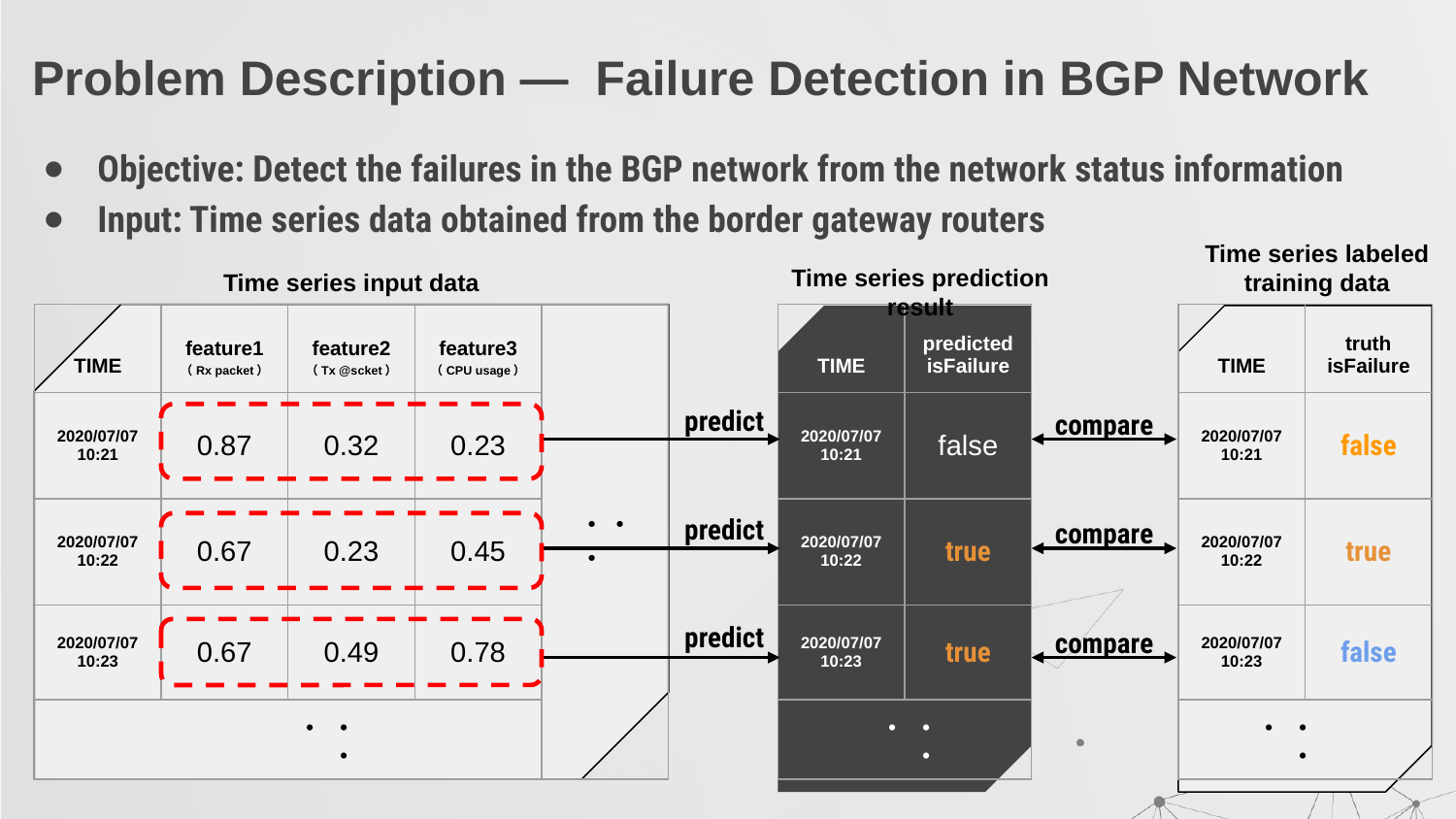

# Problem Description ―  Failure Detection in BGP Network

Objective: Detect the failures in the BGP network from the network status information
Input: Time series data obtained from the border gateway routers
Time series labeled training data
Time series prediction result
Time series input data

| TIME | feature1 （Rx packet） | feature2 （Tx @scket） | feature3 （CPU usage） |  |
| --- | --- | --- | --- | --- |
| 2020/07/07 10:21 | 0.87 | 0.32 | 0.23 |  |
| 2020/07/07 10:22 | 0.67 | 0.23 | 0.45 |  |
| 2020/07/07 10:23 | 0.67 | 0.49 | 0.78 |  |
|  |  |  |  |  |
| TIME | predicted isFailure |
| --- | --- |
| 2020/07/07 10:21 | false |
| 2020/07/07 10:22 | true |
| 2020/07/07 10:23 | true |
|  |  |
| TIME | truth isFailure |
| --- | --- |
| 2020/07/07 10:21 | false |
| 2020/07/07 10:22 | true |
| 2020/07/07 10:23 | false |
|  |  |

predict
compare

・・・
predict
compare

predict
compare

・・・
・・・
・・・